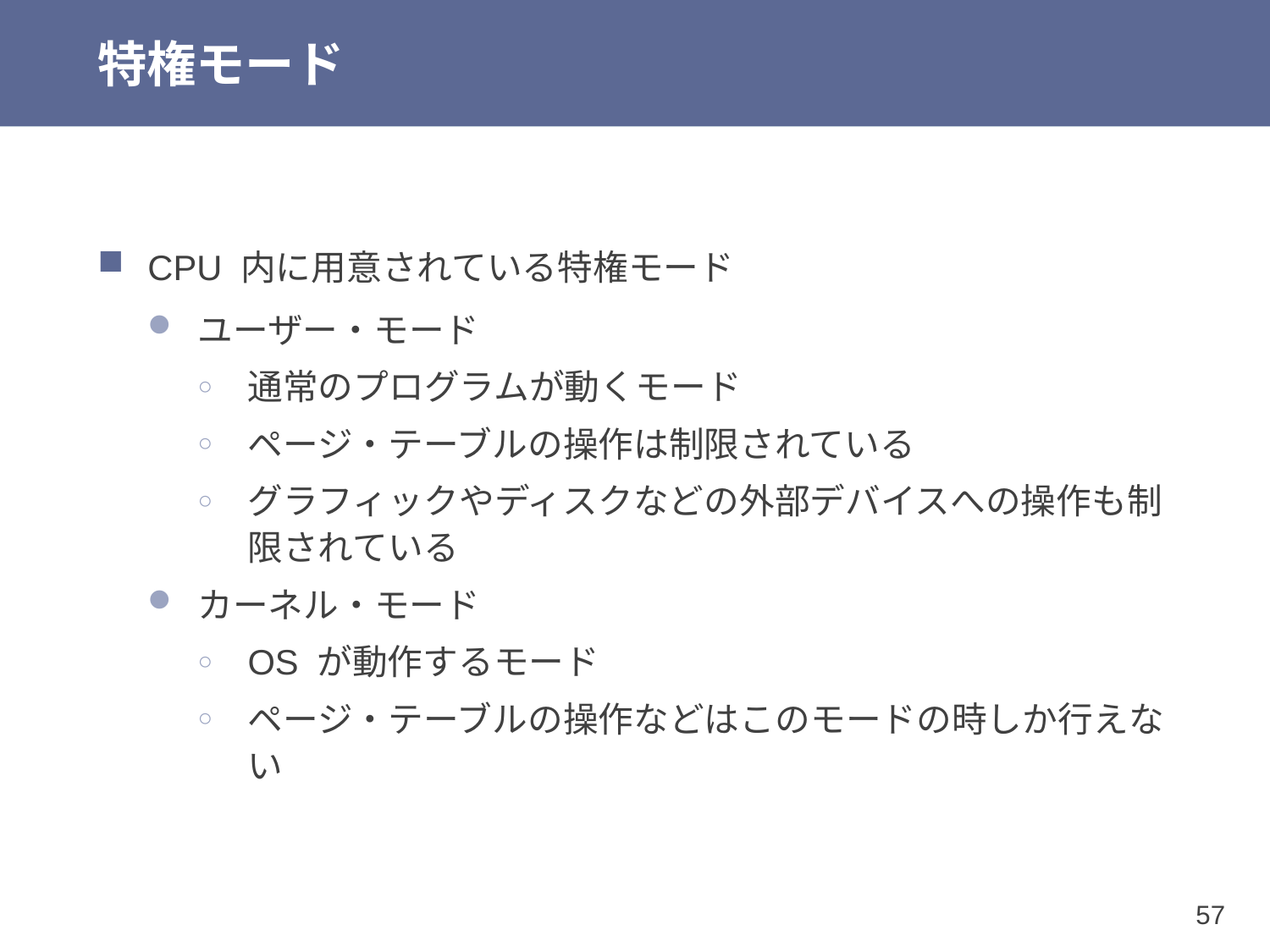

# 特権モード
CPU 内に用意されている特権モード
ユーザー・モード
通常のプログラムが動くモード
ページ・テーブルの操作は制限されている
グラフィックやディスクなどの外部デバイスへの操作も制限されている
カーネル・モード
OS が動作するモード
ページ・テーブルの操作などはこのモードの時しか行えない